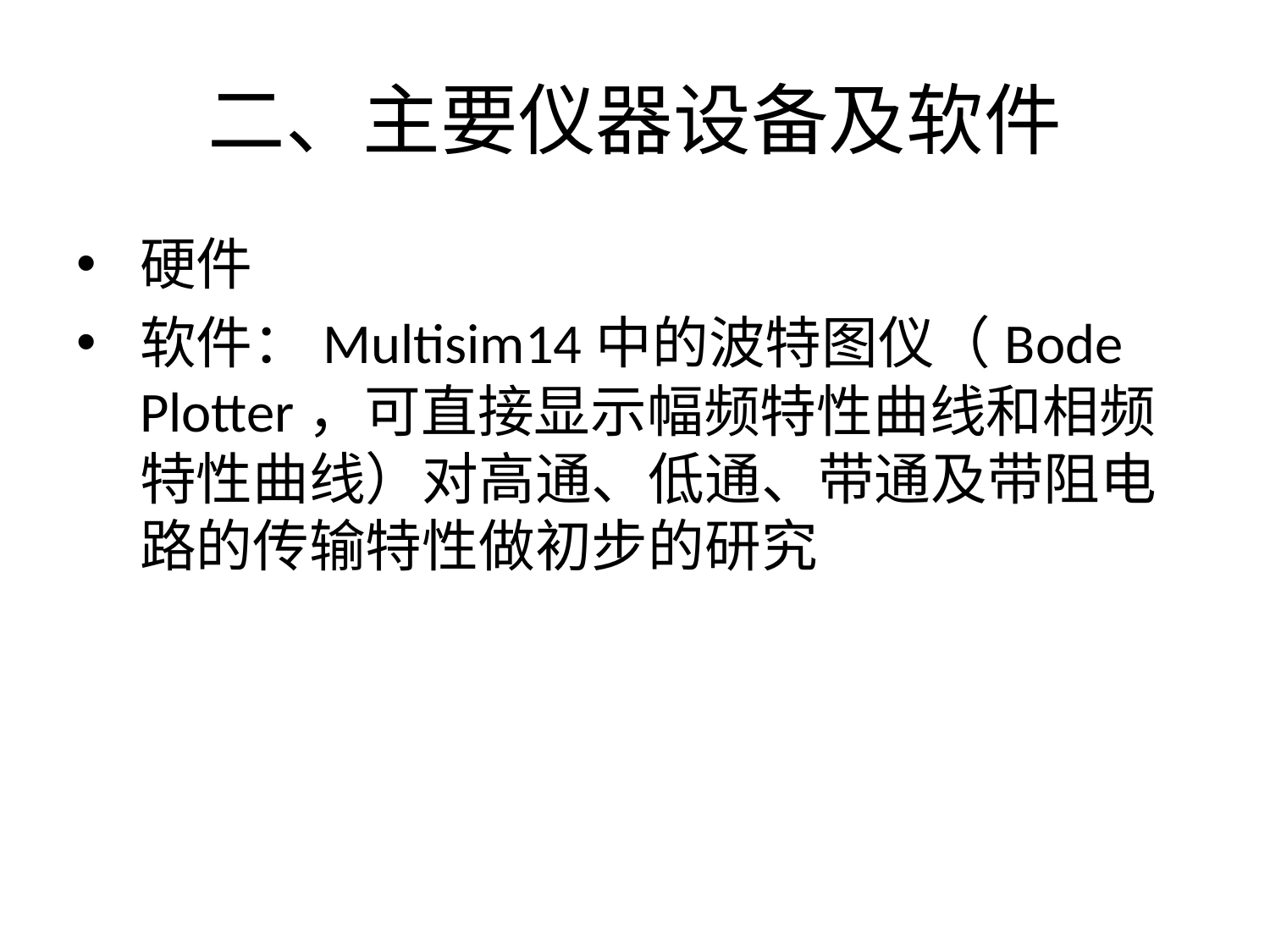

# 二、主要仪器设备及软件
硬件
软件：Multisim14中的波特图仪（Bode Plotter，可直接显示幅频特性曲线和相频特性曲线）对高通、低通、带通及带阻电路的传输特性做初步的研究